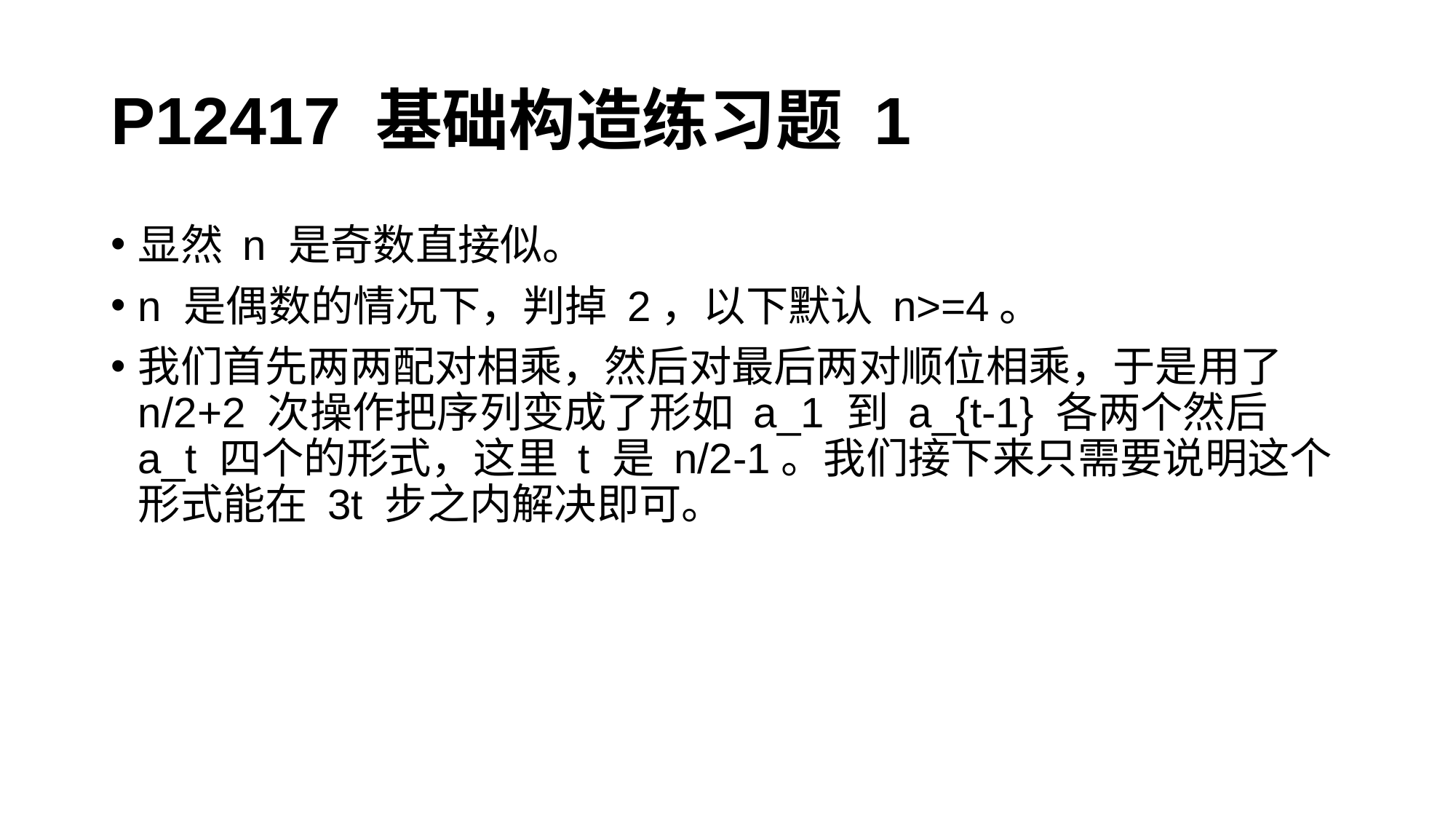

# P12417 基础构造练习题 1
显然 n 是奇数直接似。
n 是偶数的情况下，判掉 2，以下默认 n>=4。
我们首先两两配对相乘，然后对最后两对顺位相乘，于是用了 n/2+2 次操作把序列变成了形如 a_1 到 a_{t-1} 各两个然后 a_t 四个的形式，这里 t 是 n/2-1。我们接下来只需要说明这个形式能在 3t 步之内解决即可。